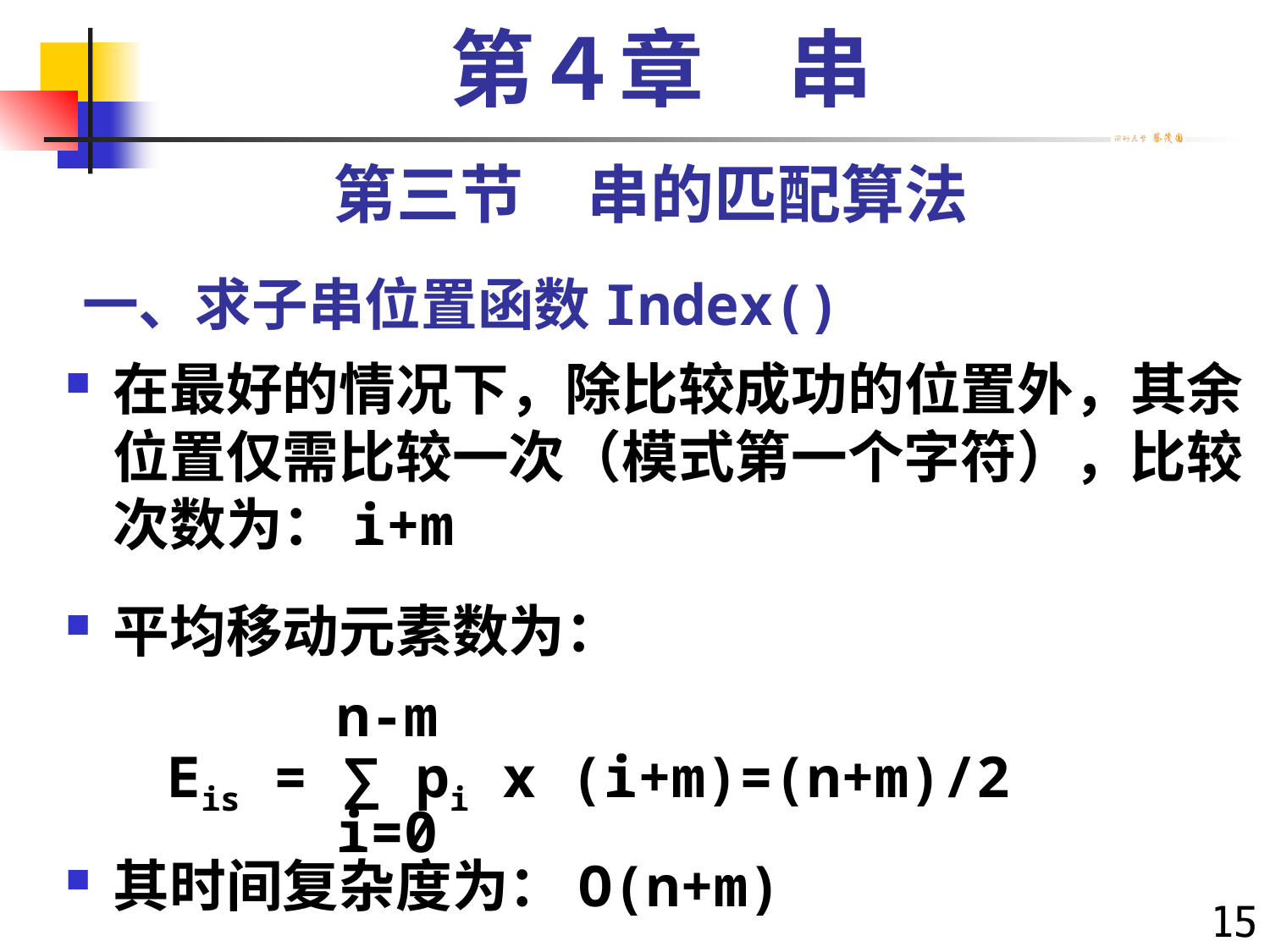

第４章　串
第三节　串的匹配算法
# 一、求子串位置函数Index()
在最好的情况下，除比较成功的位置外，其余位置仅需比较一次（模式第一个字符），比较次数为：i+m
平均移动元素数为：
        n-m
   Eis = ∑ pi x (i+m)=(n+m)/2
        i=0
其时间复杂度为：O(n+m)

15